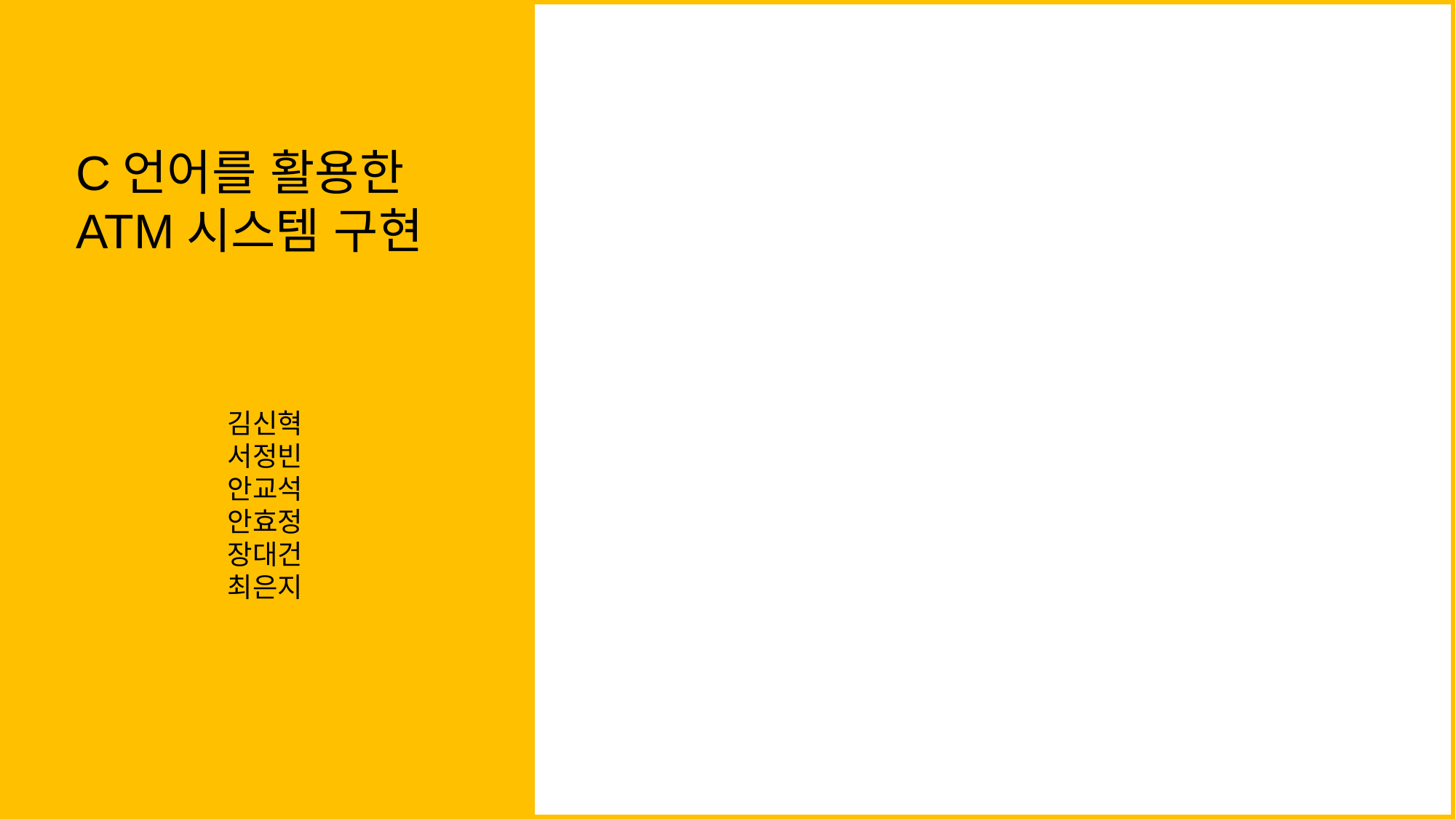

C언어를 활용한
ATM시스템 구현
김신혁
서정빈
안교석
안효정
장대건
최은지